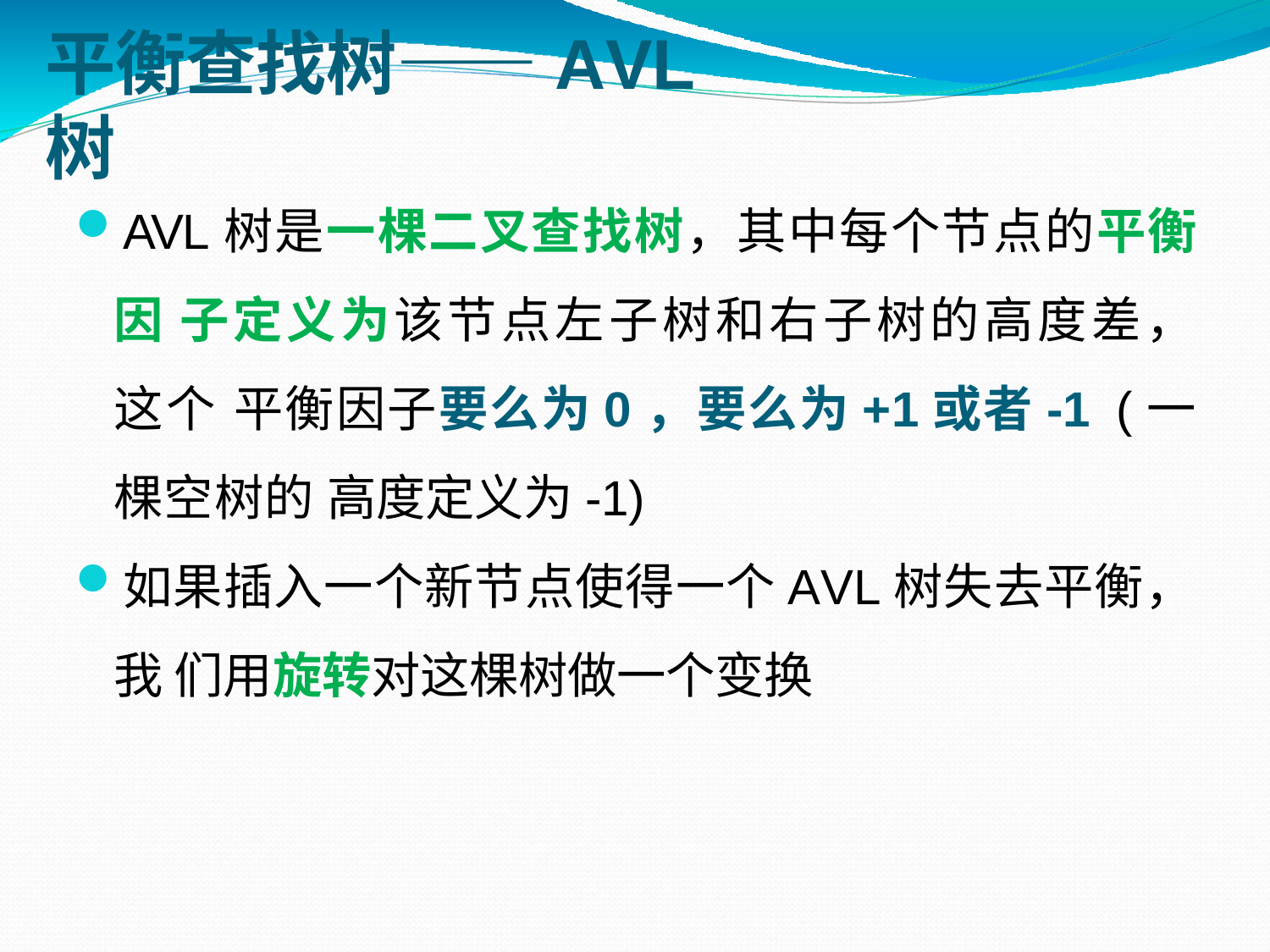

# 平衡查找树——AVL树
AVL树是一棵二叉查找树，其中每个节点的平衡因 子定义为该节点左子树和右子树的高度差，这个 平衡因子要么为0，要么为+1或者-1 (一棵空树的 高度定义为-1)
如果插入一个新节点使得一个AVL树失去平衡，我 们用旋转对这棵树做一个变换